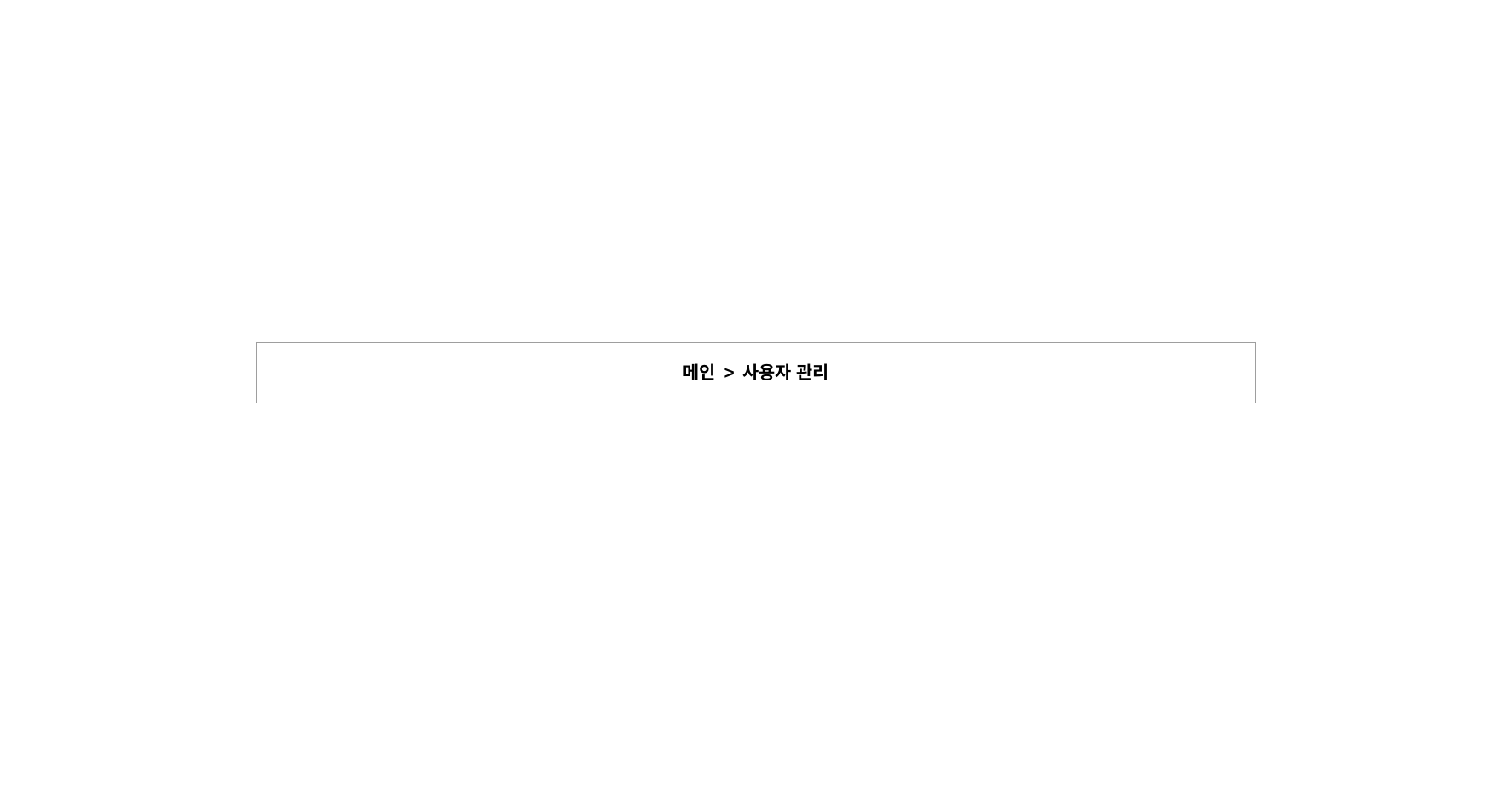

| 메인 > 사용자 관리 |
| --- |